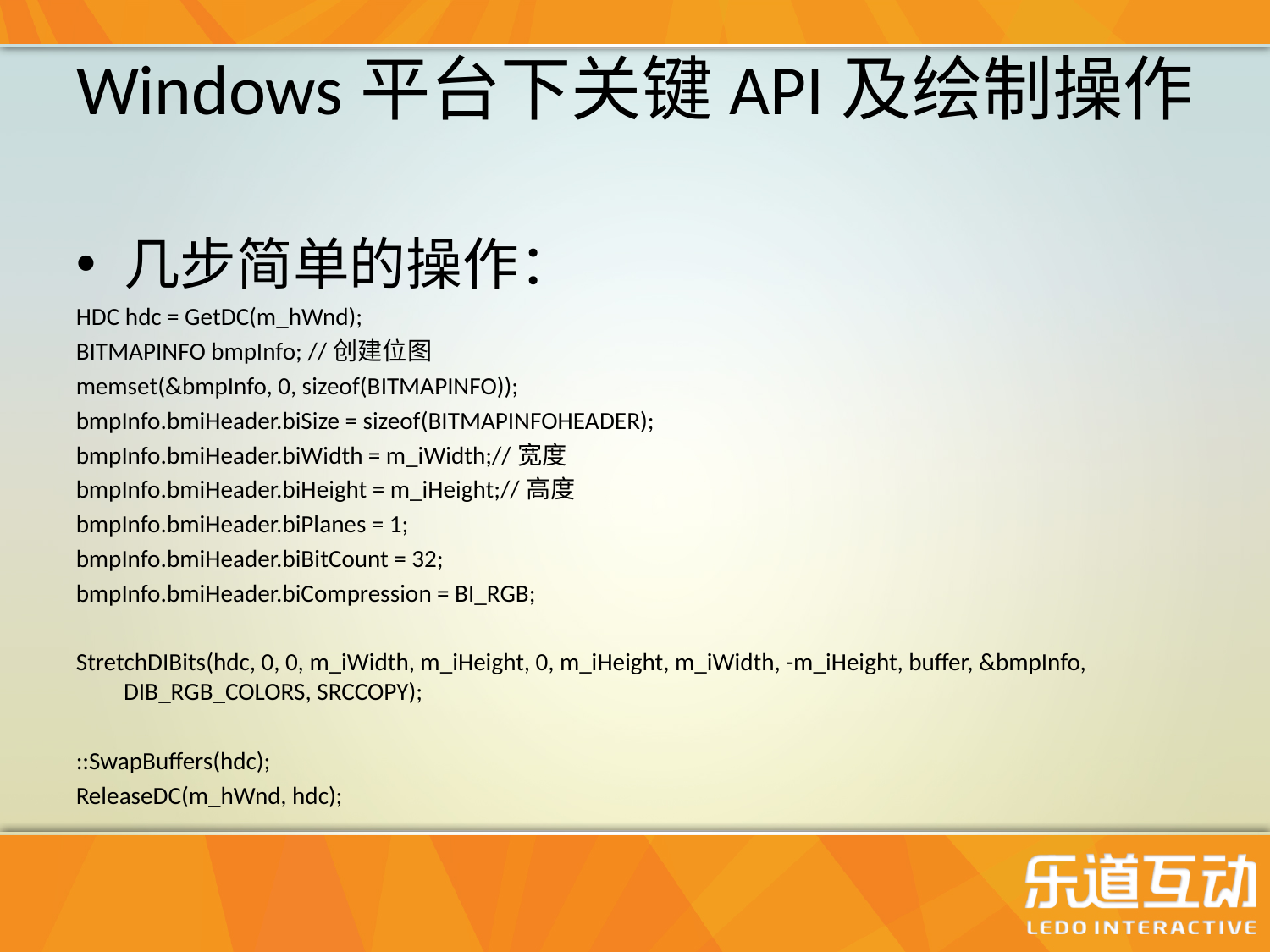

# Windows平台下关键API及绘制操作
几步简单的操作：
HDC hdc = GetDC(m_hWnd);
BITMAPINFO bmpInfo; //创建位图
memset(&bmpInfo, 0, sizeof(BITMAPINFO));
bmpInfo.bmiHeader.biSize = sizeof(BITMAPINFOHEADER);
bmpInfo.bmiHeader.biWidth = m_iWidth;//宽度
bmpInfo.bmiHeader.biHeight = m_iHeight;//高度
bmpInfo.bmiHeader.biPlanes = 1;
bmpInfo.bmiHeader.biBitCount = 32;
bmpInfo.bmiHeader.biCompression = BI_RGB;

StretchDIBits(hdc, 0, 0, m_iWidth, m_iHeight, 0, m_iHeight, m_iWidth, -m_iHeight, buffer, &bmpInfo, DIB_RGB_COLORS, SRCCOPY);

::SwapBuffers(hdc);
ReleaseDC(m_hWnd, hdc);